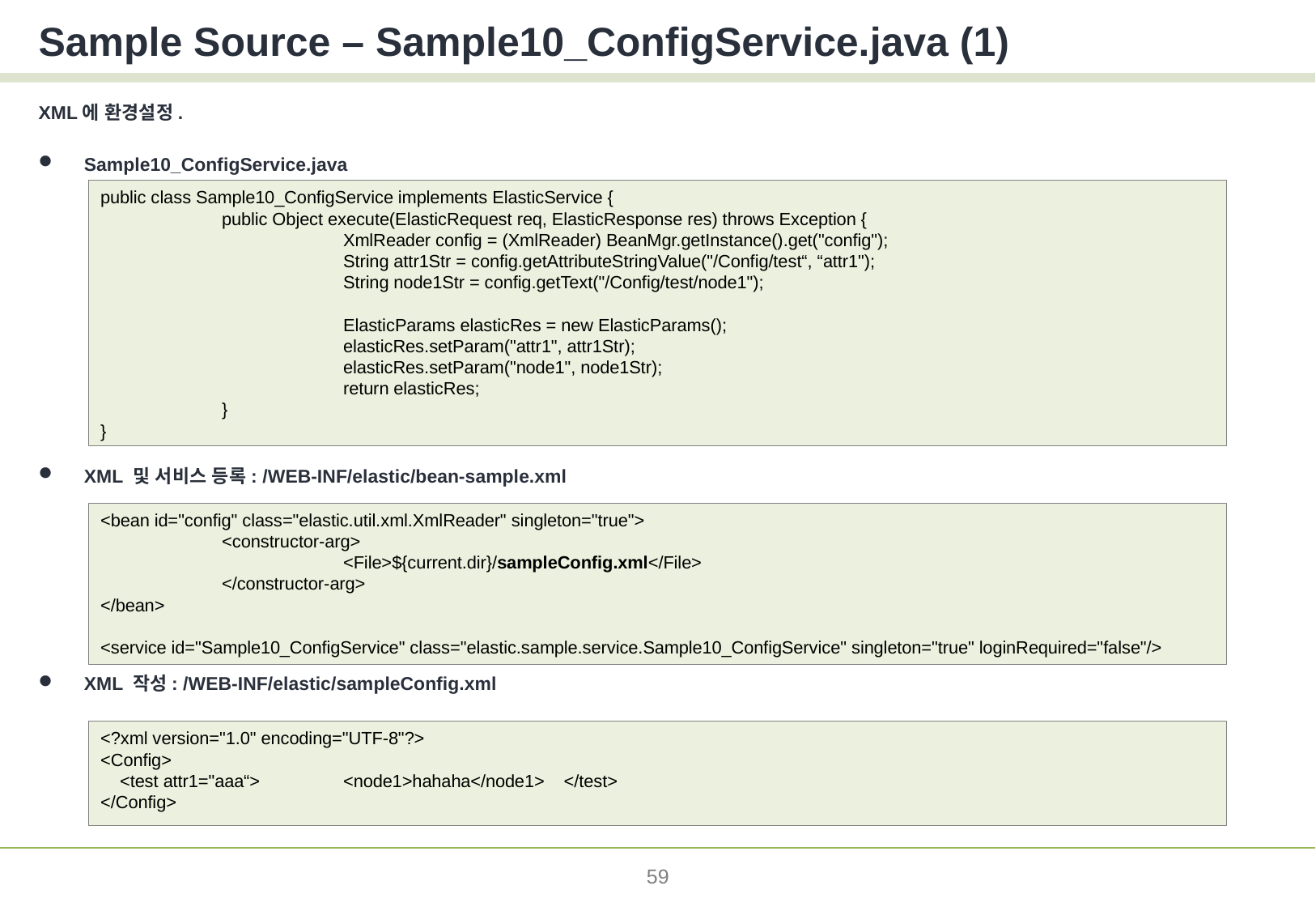

# Sample Source – Sample10_ConfigService.java (1)
XML에 환경설정.

Sample10_ConfigService.java

XML 및 서비스 등록: /WEB-INF/elastic/bean-sample.xml

XML 작성: /WEB-INF/elastic/sampleConfig.xml

public class Sample10_ConfigService implements ElasticService {
	public Object execute(ElasticRequest req, ElasticResponse res) throws Exception {
		XmlReader config = (XmlReader) BeanMgr.getInstance().get("config");
		String attr1Str = config.getAttributeStringValue("/Config/test“, “attr1");
		String node1Str = config.getText("/Config/test/node1");

		ElasticParams elasticRes = new ElasticParams();
		elasticRes.setParam("attr1", attr1Str);
		elasticRes.setParam("node1", node1Str);
		return elasticRes;
	}
}
<bean id="config" class="elastic.util.xml.XmlReader" singleton="true">
	<constructor-arg>
		<File>${current.dir}/sampleConfig.xml</File>
	</constructor-arg>
</bean>

<service id="Sample10_ConfigService" class="elastic.sample.service.Sample10_ConfigService" singleton="true" loginRequired="false"/>
<?xml version="1.0" encoding="UTF-8"?>
<Config>
    <test attr1="aaa“>    	<node1>hahaha</node1>    </test>
</Config>
59